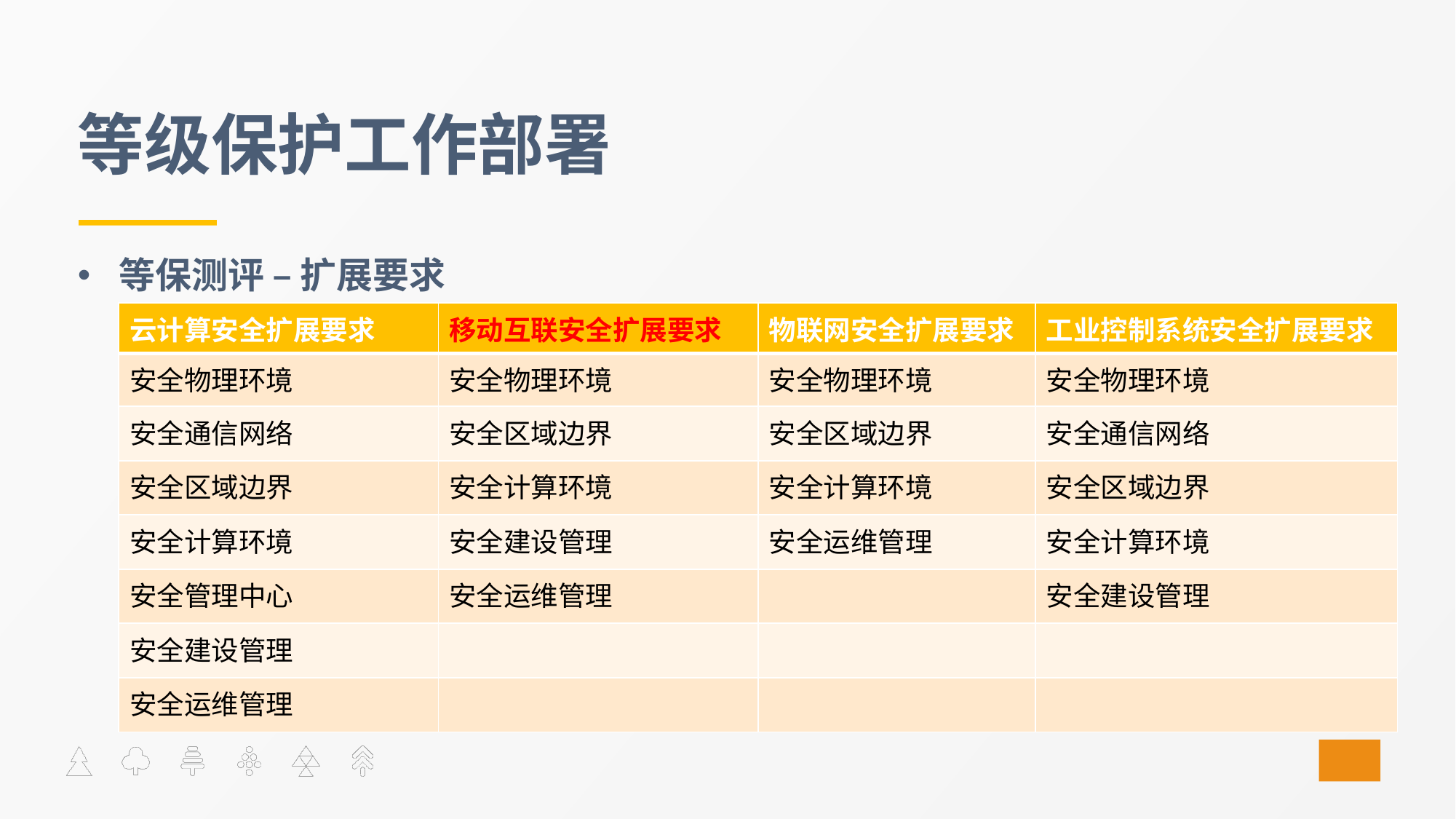

# 等级保护工作部署

等保测评 – 扩展要求
| 云计算安全扩展要求 | 移动互联安全扩展要求 | 物联网安全扩展要求 | 工业控制系统安全扩展要求 |
| --- | --- | --- | --- |
| 安全物理环境 | 安全物理环境 | 安全物理环境 | 安全物理环境 |
| 安全通信网络 | 安全区域边界 | 安全区域边界 | 安全通信网络 |
| 安全区域边界 | 安全计算环境 | 安全计算环境 | 安全区域边界 |
| 安全计算环境 | 安全建设管理 | 安全运维管理 | 安全计算环境 |
| 安全管理中心 | 安全运维管理 |  | 安全建设管理 |
| 安全建设管理 |  |  |  |
| 安全运维管理 |  |  |  |
32